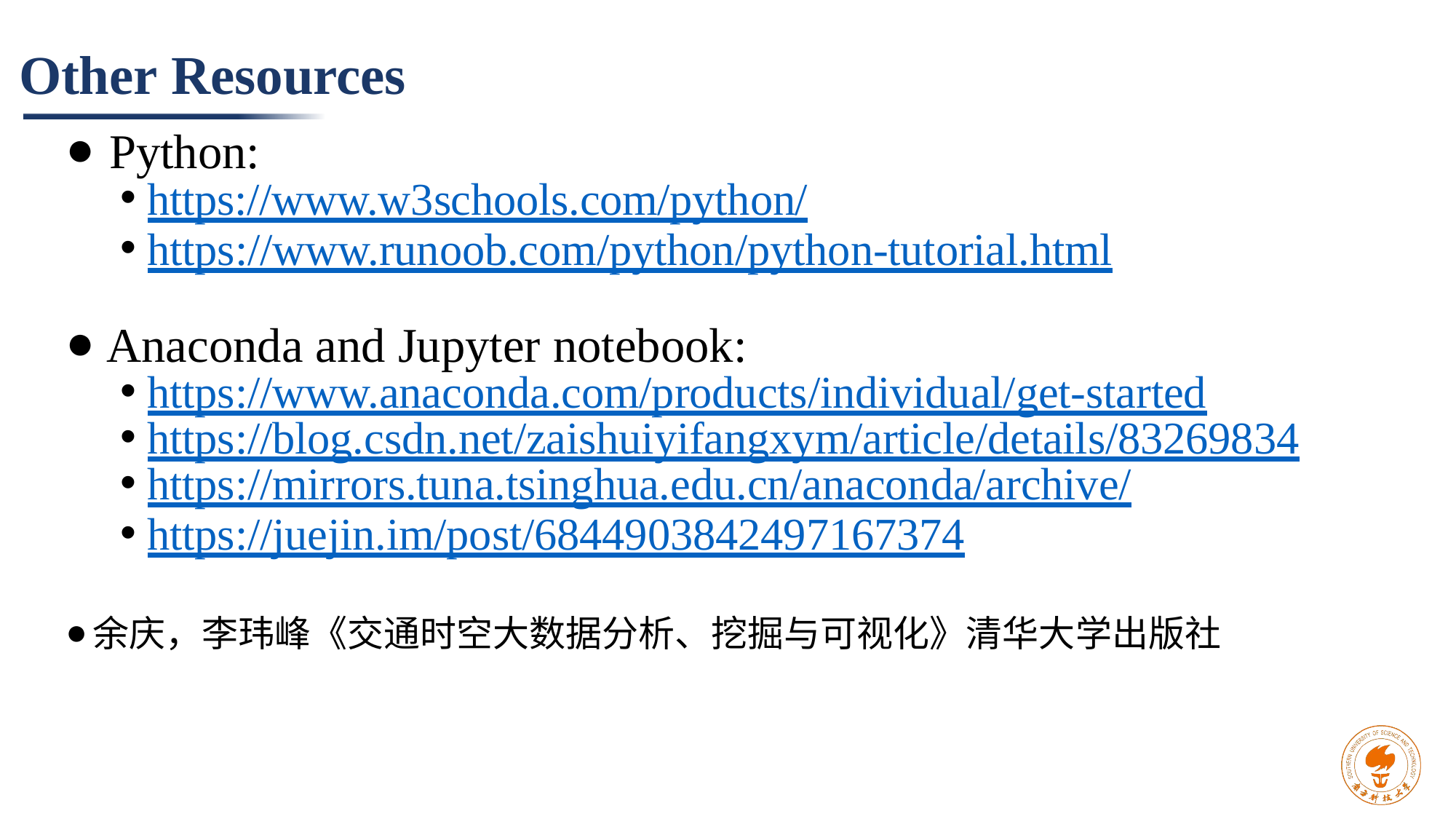

# Other Resources
Python:
https://www.w3schools.com/python/
https://www.runoob.com/python/python-tutorial.html
Anaconda and Jupyter notebook:
https://www.anaconda.com/products/individual/get-started
https://blog.csdn.net/zaishuiyifangxym/article/details/83269834
https://mirrors.tuna.tsinghua.edu.cn/anaconda/archive/
https://juejin.im/post/6844903842497167374

余庆，李玮峰《交通时空大数据分析、挖掘与可视化》清华大学出版社